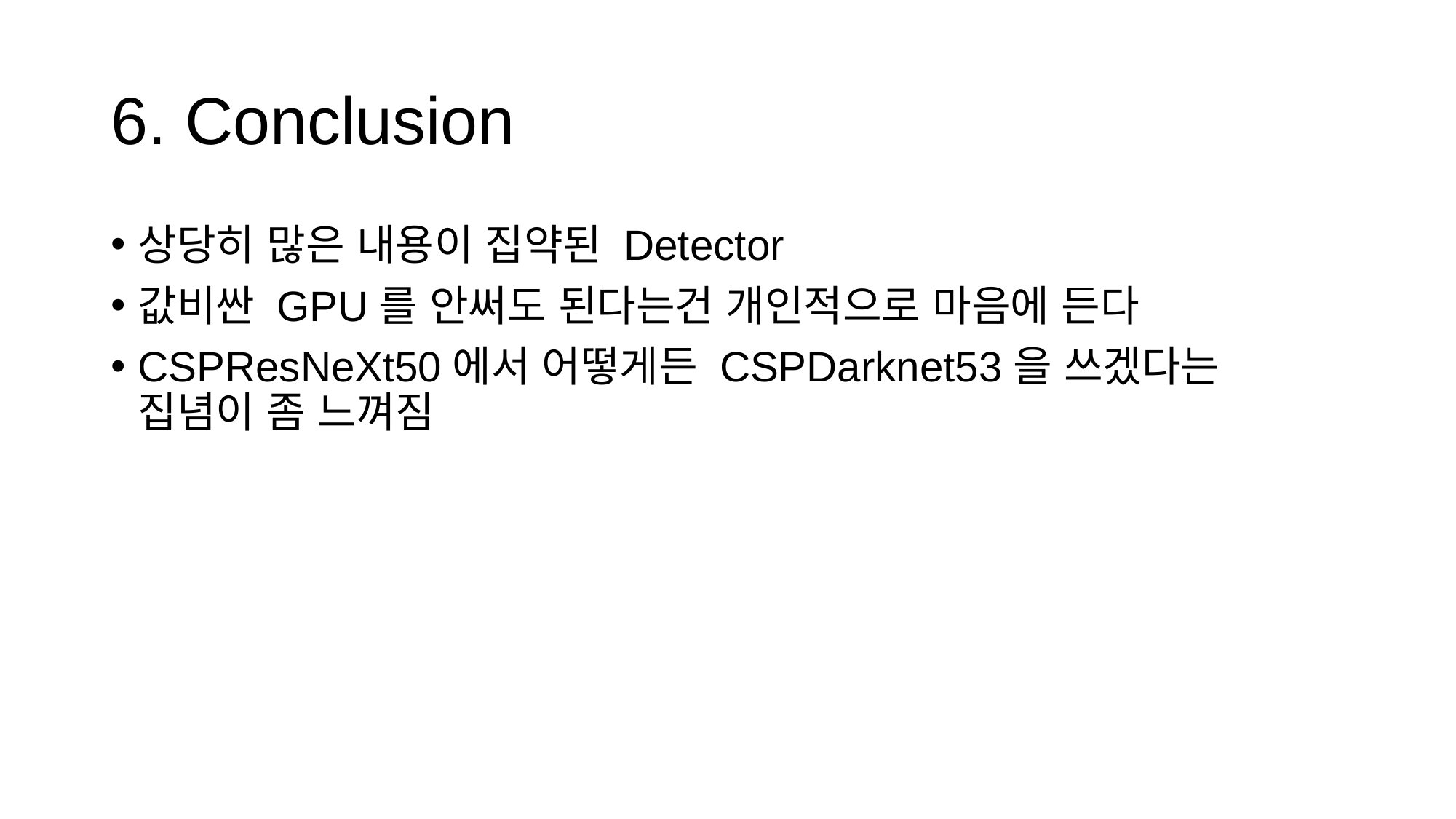

# 6. Conclusion
상당히 많은 내용이 집약된 Detector
값비싼 GPU를 안써도 된다는건 개인적으로 마음에 든다
CSPResNeXt50에서 어떻게든 CSPDarknet53을 쓰겠다는 집념이 좀 느껴짐